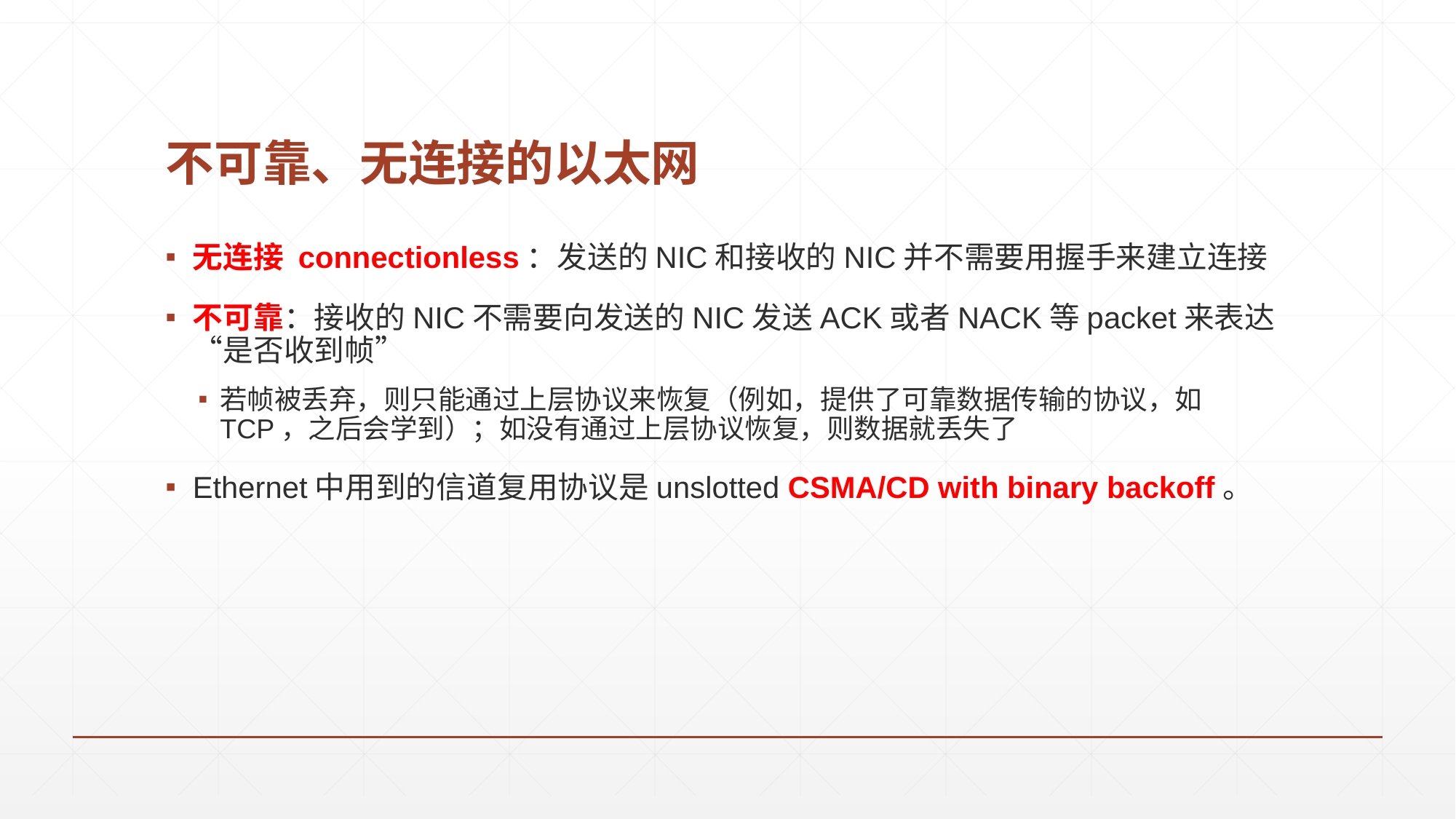

# 不可靠、无连接的以太网
无连接 connectionless：发送的NIC和接收的NIC并不需要用握手来建立连接
不可靠：接收的NIC不需要向发送的NIC发送ACK或者NACK等packet来表达“是否收到帧”
若帧被丢弃，则只能通过上层协议来恢复（例如，提供了可靠数据传输的协议，如TCP，之后会学到）；如没有通过上层协议恢复，则数据就丢失了
Ethernet中用到的信道复用协议是unslotted CSMA/CD with binary backoff。